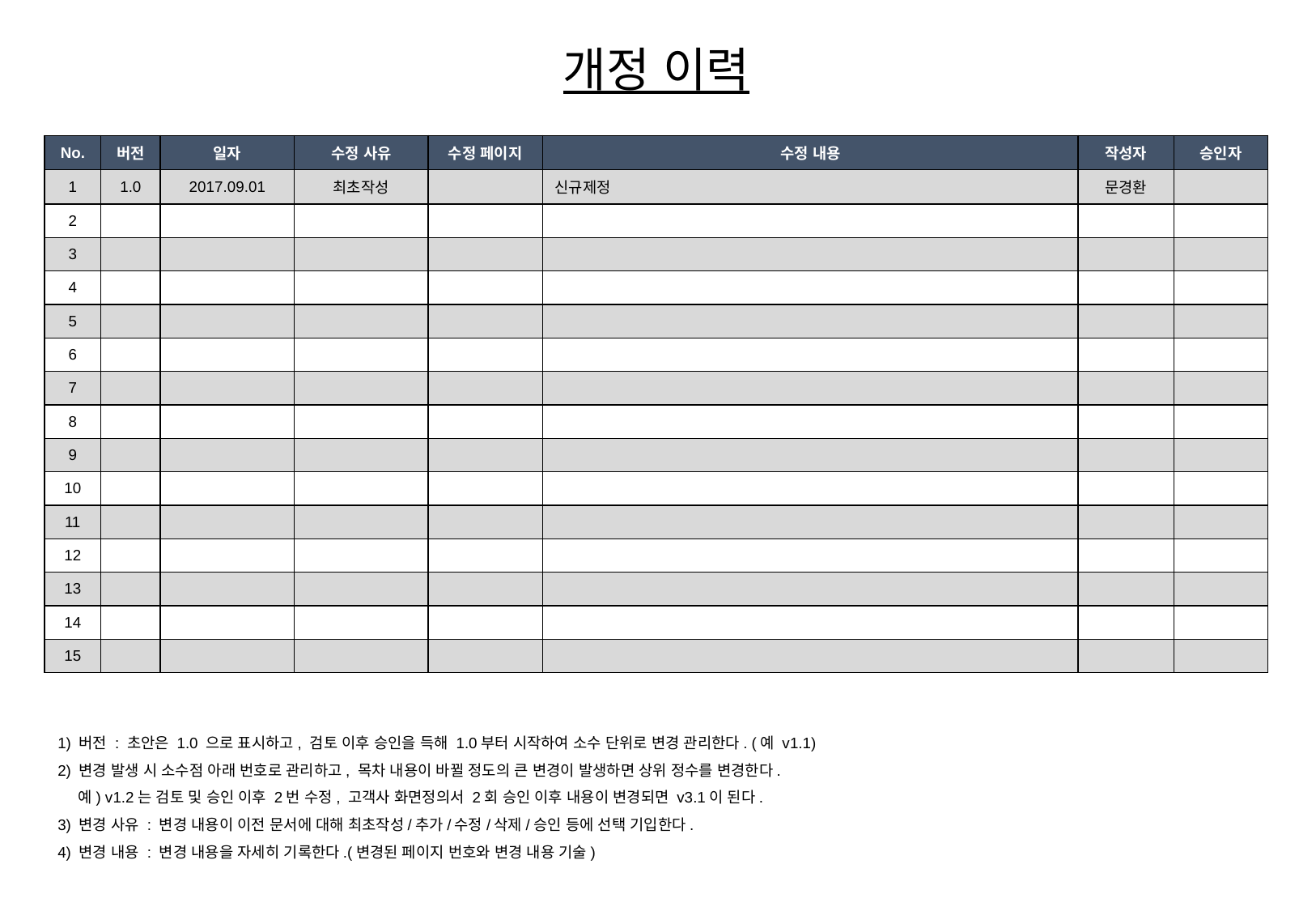

개정 이력
| No. | 버전 | 일자 | 수정 사유 | 수정 페이지 | 수정 내용 | 작성자 | 승인자 |
| --- | --- | --- | --- | --- | --- | --- | --- |
| 1 | 1.0 | 2017.09.01 | 최초작성 |  | 신규제정 | 문경환 |  |
| 2 |  |  |  |  |  |  |  |
| 3 |  |  |  |  |  |  |  |
| 4 |  |  |  |  |  |  |  |
| 5 |  |  |  |  |  |  |  |
| 6 |  |  |  |  |  |  |  |
| 7 |  |  |  |  |  |  |  |
| 8 |  |  |  |  |  |  |  |
| 9 |  |  |  |  |  |  |  |
| 10 |  |  |  |  |  |  |  |
| 11 |  |  |  |  |  |  |  |
| 12 |  |  |  |  |  |  |  |
| 13 |  |  |  |  |  |  |  |
| 14 |  |  |  |  |  |  |  |
| 15 |  |  |  |  |  |  |  |
1) 버전 : 초안은 1.0 으로 표시하고, 검토 이후 승인을 득해 1.0부터 시작하여 소수 단위로 변경 관리한다. (예 v1.1)
2) 변경 발생 시 소수점 아래 번호로 관리하고, 목차 내용이 바뀔 정도의 큰 변경이 발생하면 상위 정수를 변경한다.
    예) v1.2는 검토 및 승인 이후 2번 수정, 고객사 화면정의서 2회 승인 이후 내용이 변경되면 v3.1이 된다.
3) 변경 사유 : 변경 내용이 이전 문서에 대해 최초작성/추가/수정/삭제/승인 등에 선택 기입한다.
4) 변경 내용 : 변경 내용을 자세히 기록한다.(변경된 페이지 번호와 변경 내용 기술)